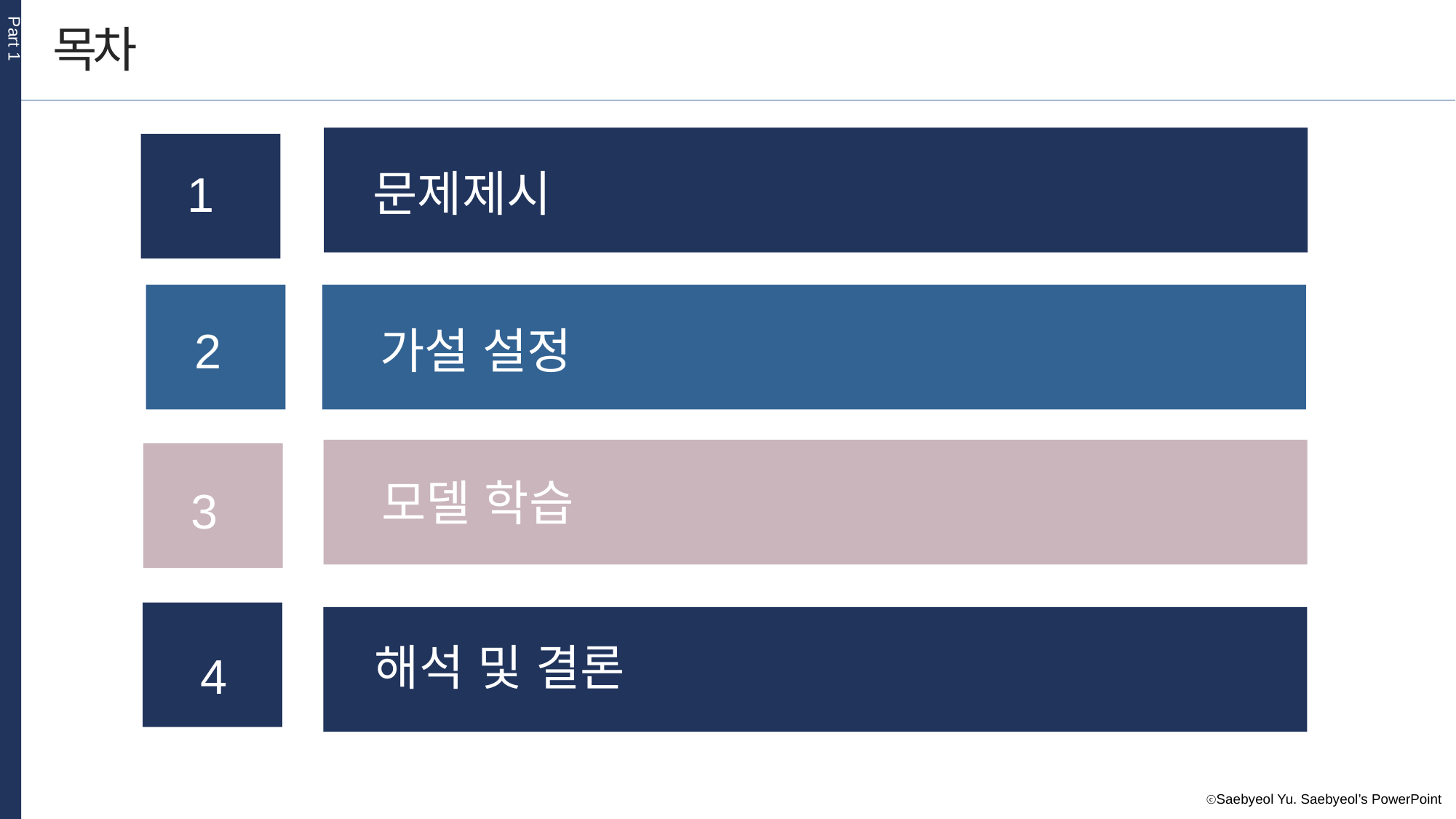

Part 1
목차

문제제시
1

2
가설 설정

모델 학습
3

해석 및 결론
4